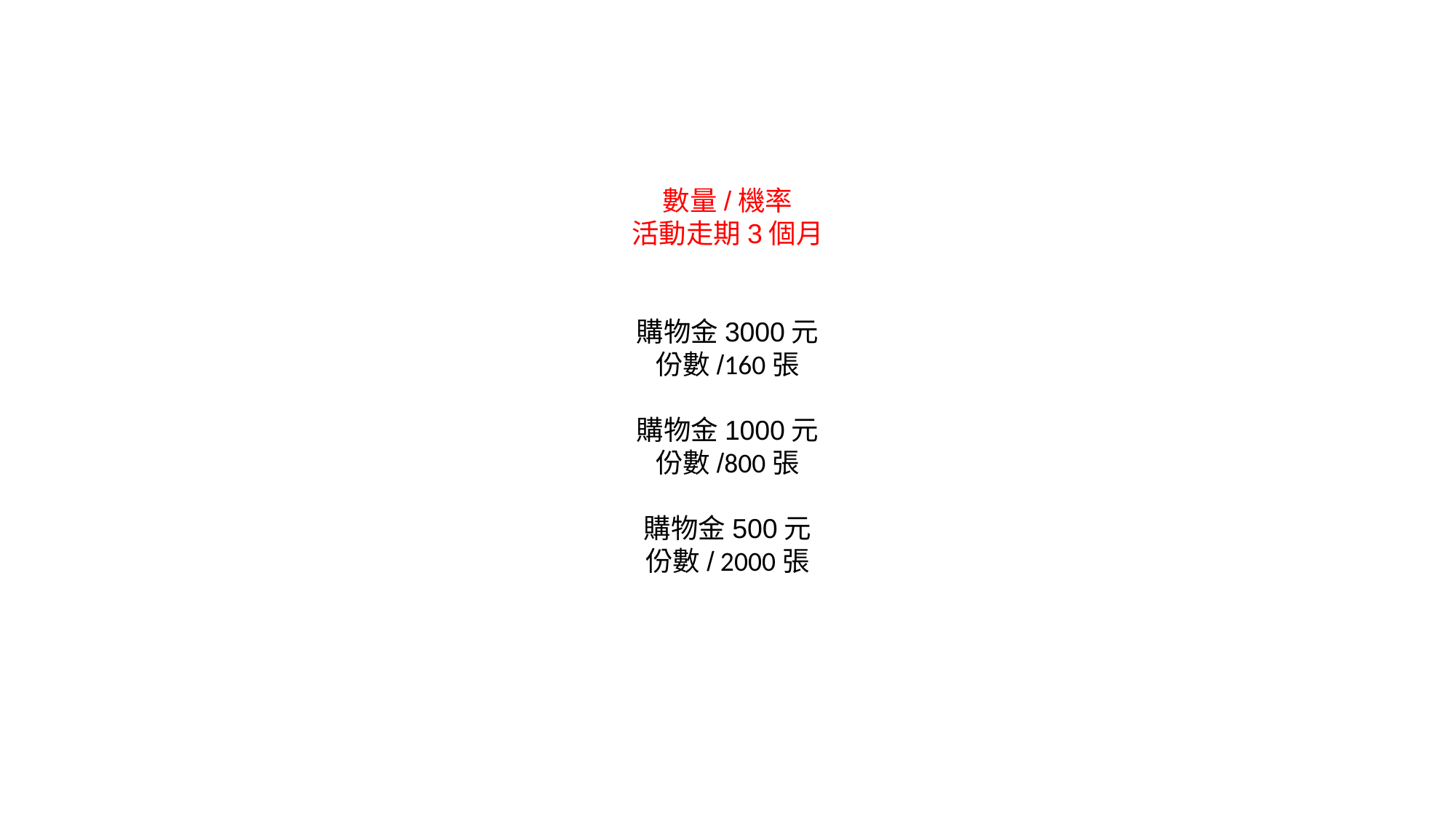

數量/機率
活動走期3個月

購物金3000元
份數/160張

購物金1000元
份數/800張

購物金500元
份數/ 2000張